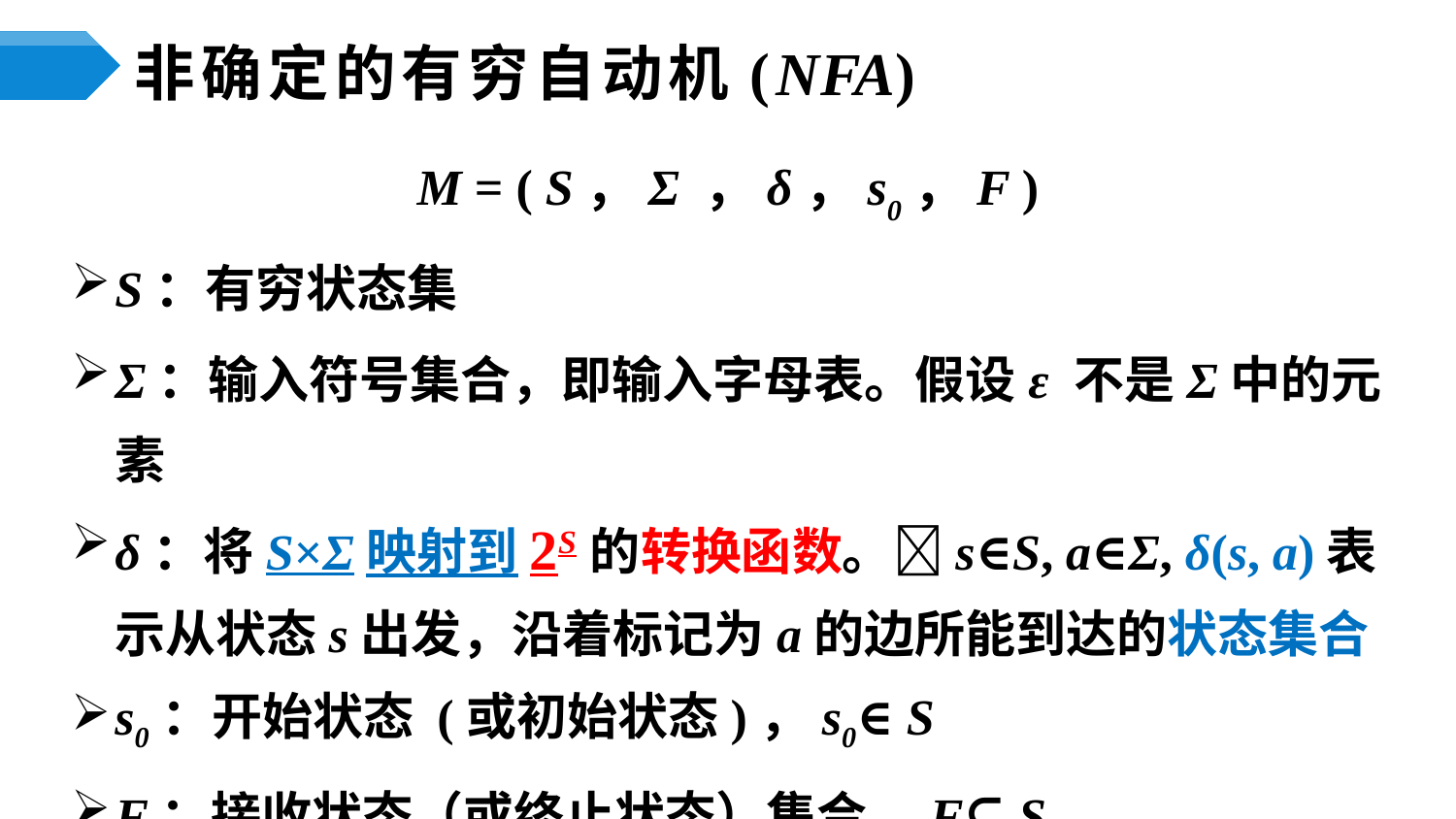

# 非确定的有穷自动机(NFA)
M = ( S，Σ ，δ，s0，F )
S：有穷状态集
Σ：输入符号集合，即输入字母表。假设ε 不是Σ中的元素
δ：将S×Σ映射到2S的转换函数。∀s∈S, a∈Σ, δ(s, a)表示从状态s出发，沿着标记为a的边所能到达的状态集合
s0：开始状态 (或初始状态)，s0∈ S
F：接收状态（或终止状态）集合，F⊆ S